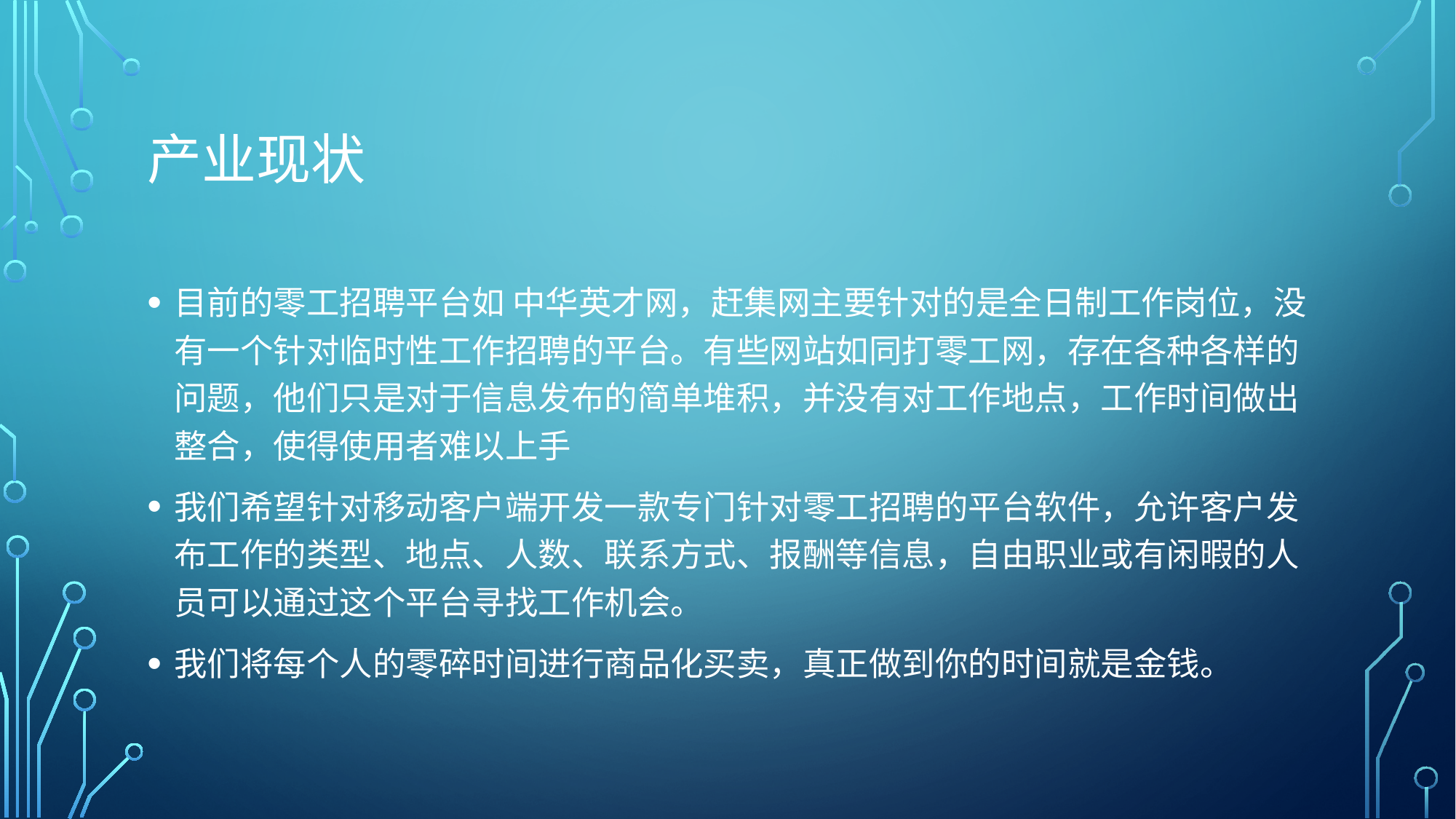

# 产业现状
目前的零工招聘平台如 中华英才网，赶集网主要针对的是全日制工作岗位，没有一个针对临时性工作招聘的平台。有些网站如同打零工网，存在各种各样的问题，他们只是对于信息发布的简单堆积，并没有对工作地点，工作时间做出整合，使得使用者难以上手
我们希望针对移动客户端开发一款专门针对零工招聘的平台软件，允许客户发布工作的类型、地点、人数、联系方式、报酬等信息，自由职业或有闲暇的人员可以通过这个平台寻找工作机会。
我们将每个人的零碎时间进行商品化买卖，真正做到你的时间就是金钱。